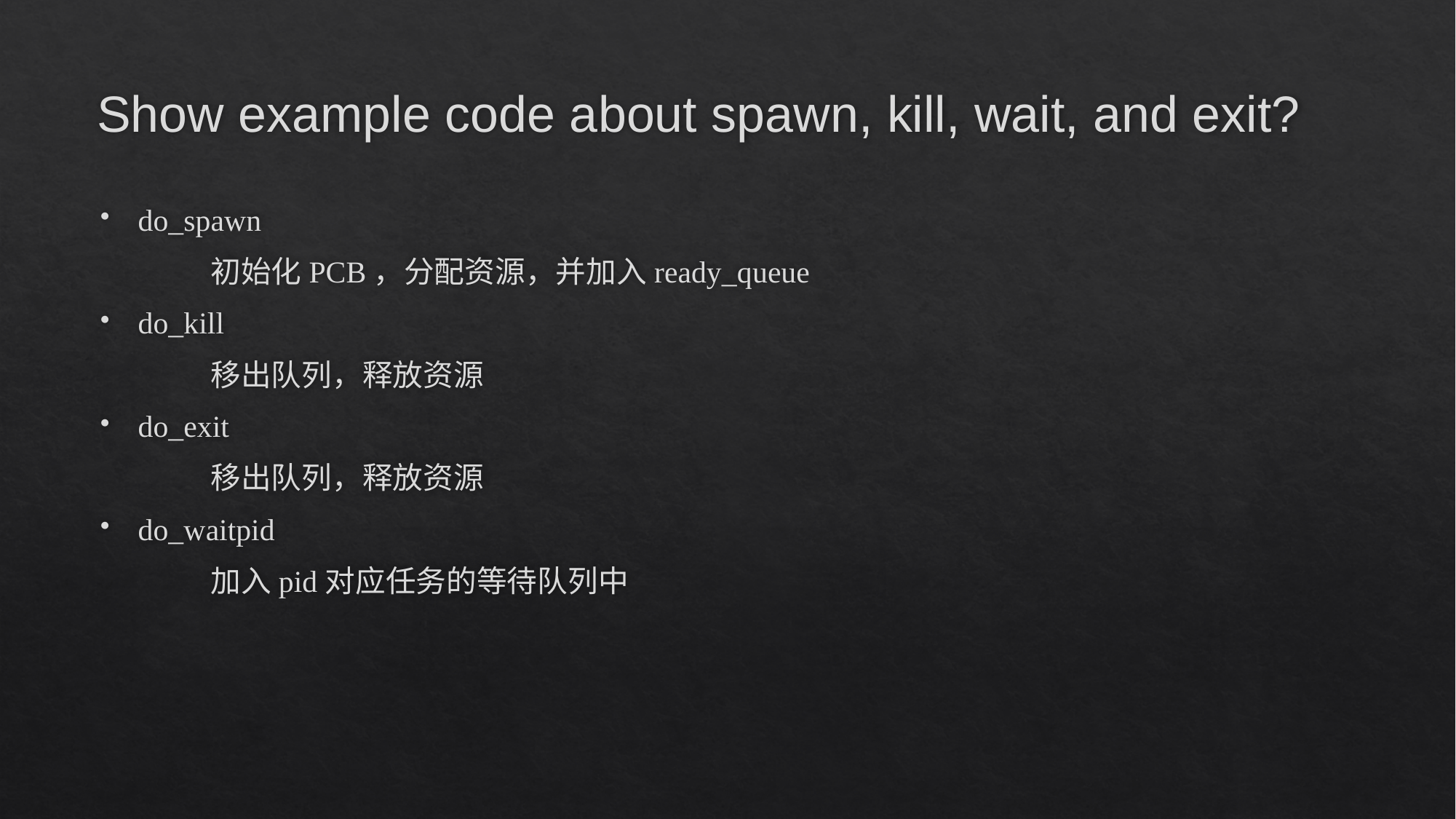

# Show example code about spawn, kill, wait, and exit?
do_spawn
	初始化PCB，分配资源，并加入ready_queue
do_kill
	移出队列，释放资源
do_exit
	移出队列，释放资源
do_waitpid
	加入pid对应任务的等待队列中